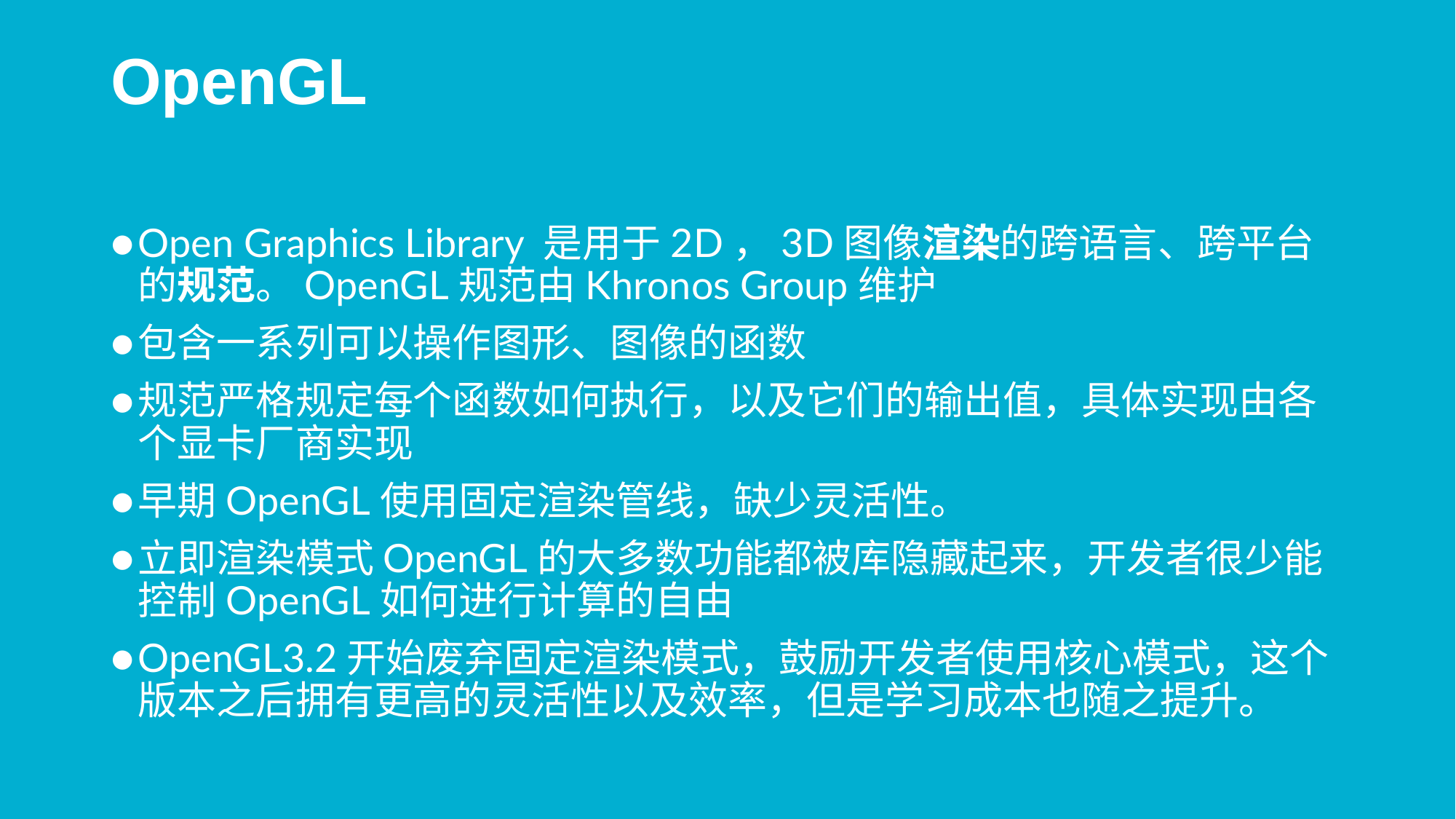

# OpenGL
Open Graphics Library 是用于2D，3D图像渲染的跨语言、跨平台的规范。OpenGL规范由Khronos Group维护
包含一系列可以操作图形、图像的函数
规范严格规定每个函数如何执行，以及它们的输出值，具体实现由各个显卡厂商实现
早期OpenGL使用固定渲染管线，缺少灵活性。
立即渲染模式OpenGL的大多数功能都被库隐藏起来，开发者很少能控制OpenGL如何进行计算的自由
OpenGL3.2开始废弃固定渲染模式，鼓励开发者使用核心模式，这个版本之后拥有更高的灵活性以及效率，但是学习成本也随之提升。